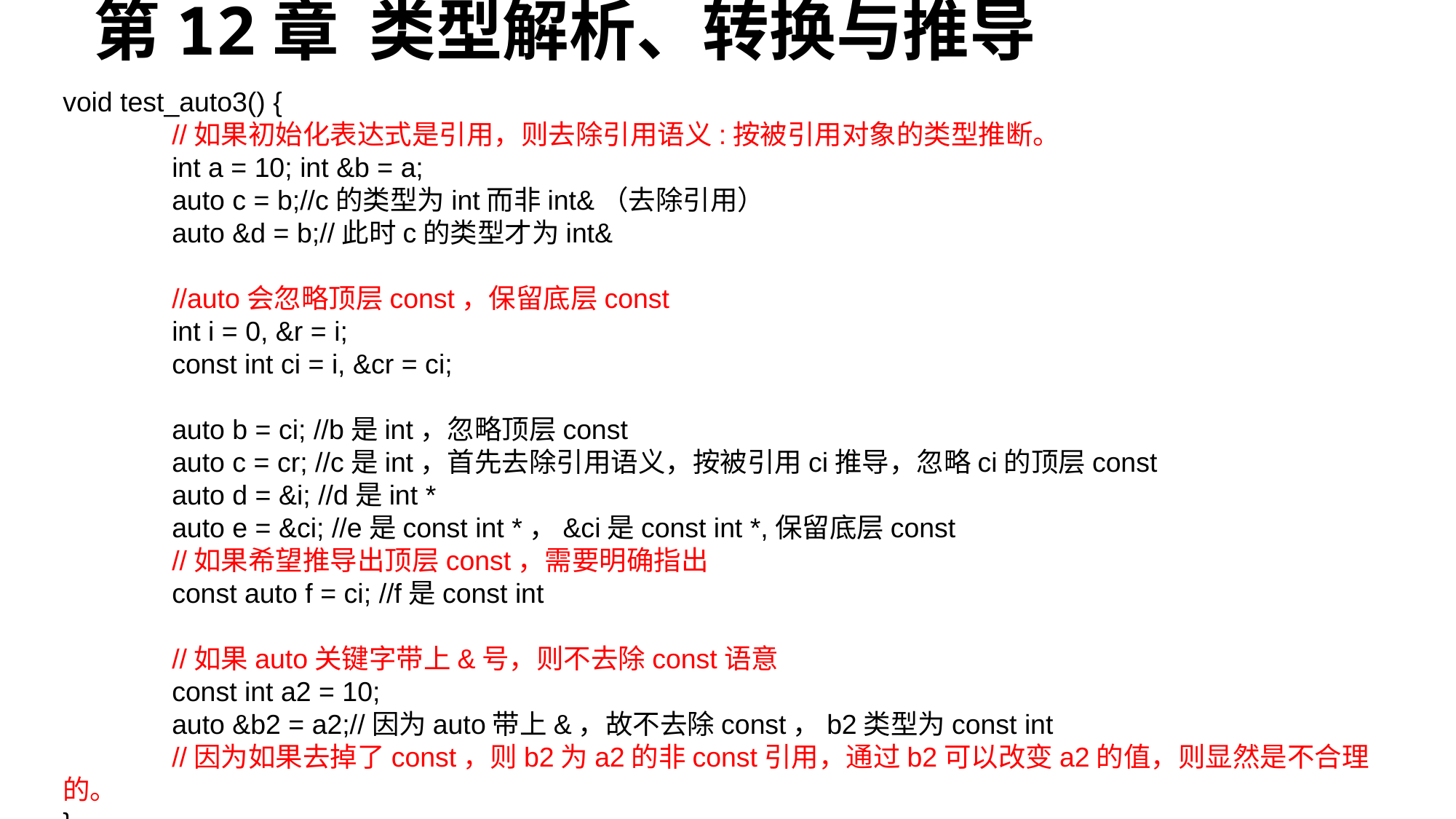

# 第12章  类型解析、转换与推导
void test_auto3() {
	//如果初始化表达式是引用，则去除引用语义:按被引用对象的类型推断。
	int a = 10; int &b = a;
	auto c = b;//c的类型为int而非int&（去除引用）
	auto &d = b;//此时c的类型才为int&

	//auto会忽略顶层const，保留底层const
	int i = 0, &r = i;
	const int ci = i, &cr = ci;

	auto b = ci; //b是int，忽略顶层const
	auto c = cr; //c是int，首先去除引用语义，按被引用ci推导，忽略ci的顶层const
	auto d = &i; //d是int *
	auto e = &ci; //e是const int *，&ci是const int *,保留底层const
	//如果希望推导出顶层const，需要明确指出
	const auto f = ci; //f是const int

	//如果auto关键字带上&号，则不去除const语意
	const int a2 = 10;
	auto &b2 = a2;//因为auto带上&，故不去除const，b2类型为const int
	//因为如果去掉了const，则b2为a2的非const引用，通过b2可以改变a2的值，则显然是不合理的。
}